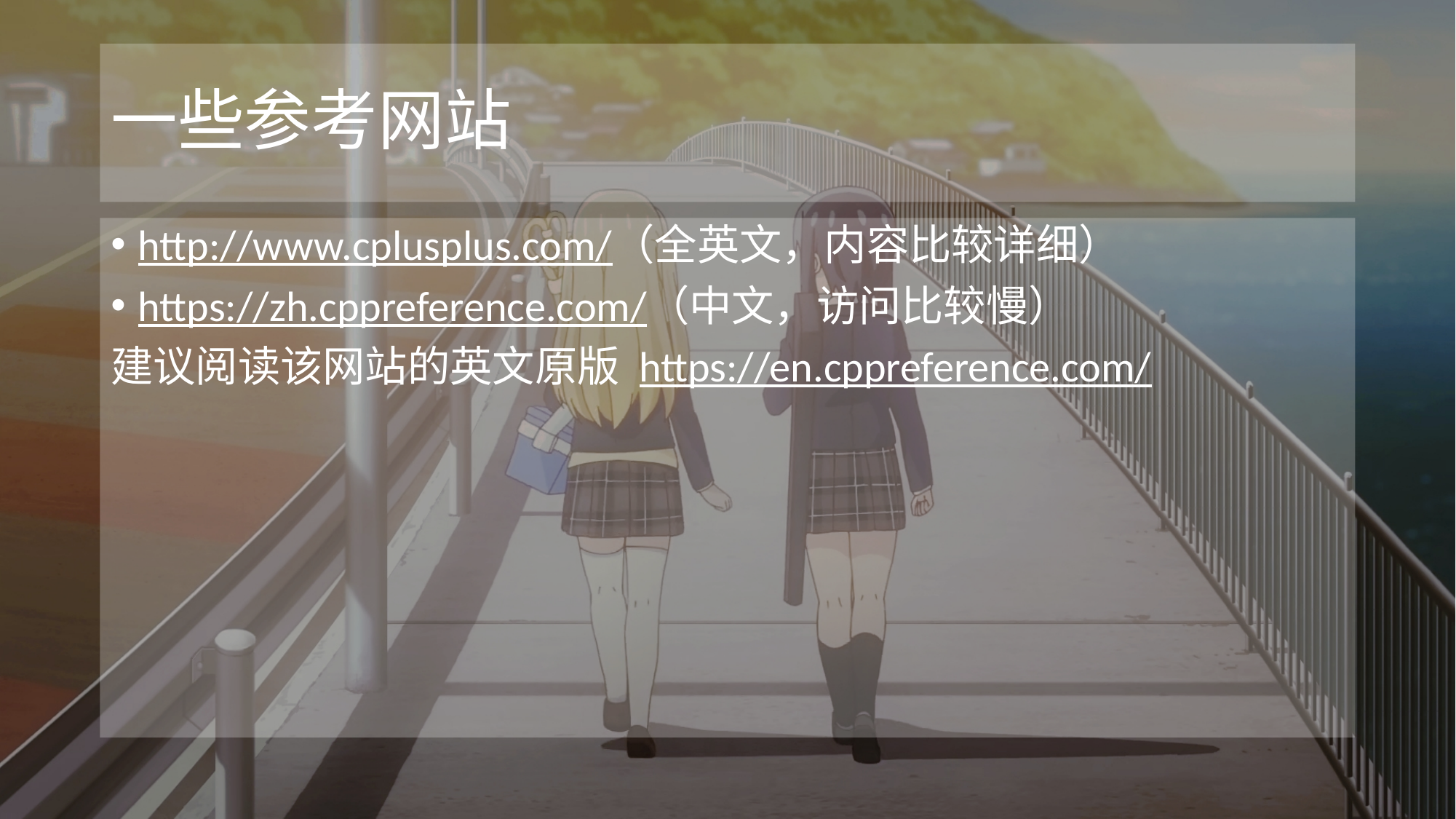

# 一些参考网站
http://www.cplusplus.com/（全英文，内容比较详细）
https://zh.cppreference.com/（中文，访问比较慢）
建议阅读该网站的英文原版 https://en.cppreference.com/